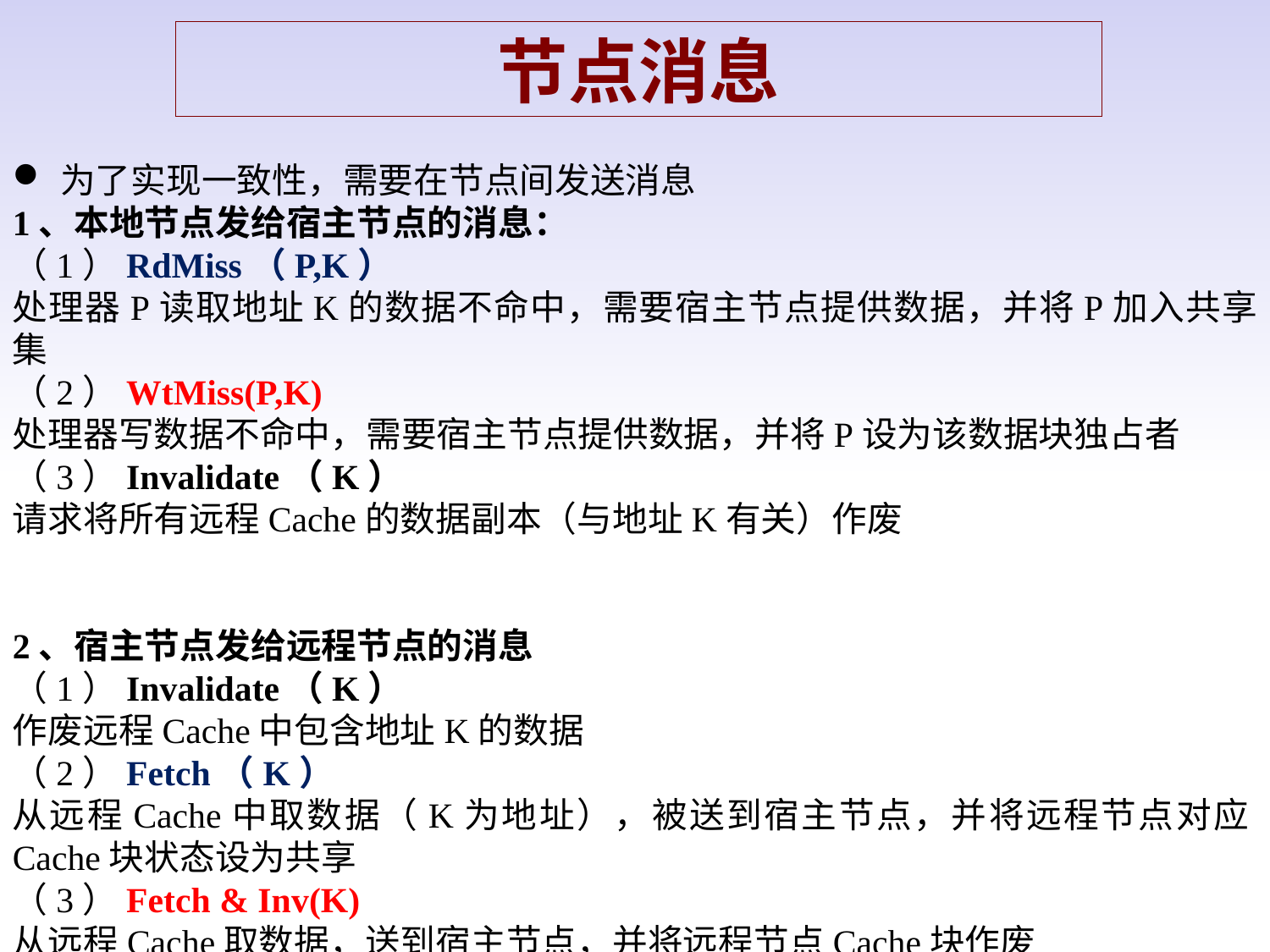

节点消息
为了实现一致性，需要在节点间发送消息
1、本地节点发给宿主节点的消息：
（1）RdMiss（P,K）
处理器P读取地址K的数据不命中，需要宿主节点提供数据，并将P加入共享集
（2）WtMiss(P,K)
处理器写数据不命中，需要宿主节点提供数据，并将P设为该数据块独占者
（3）Invalidate（K）
请求将所有远程Cache的数据副本（与地址K有关）作废

2、宿主节点发给远程节点的消息
（1）Invalidate（K）
作废远程Cache中包含地址K的数据
（2）Fetch（K）
从远程Cache中取数据（K为地址），被送到宿主节点，并将远程节点对应Cache块状态设为共享
（3）Fetch & Inv(K)
从远程Cache取数据，送到宿主节点，并将远程节点Cache块作废